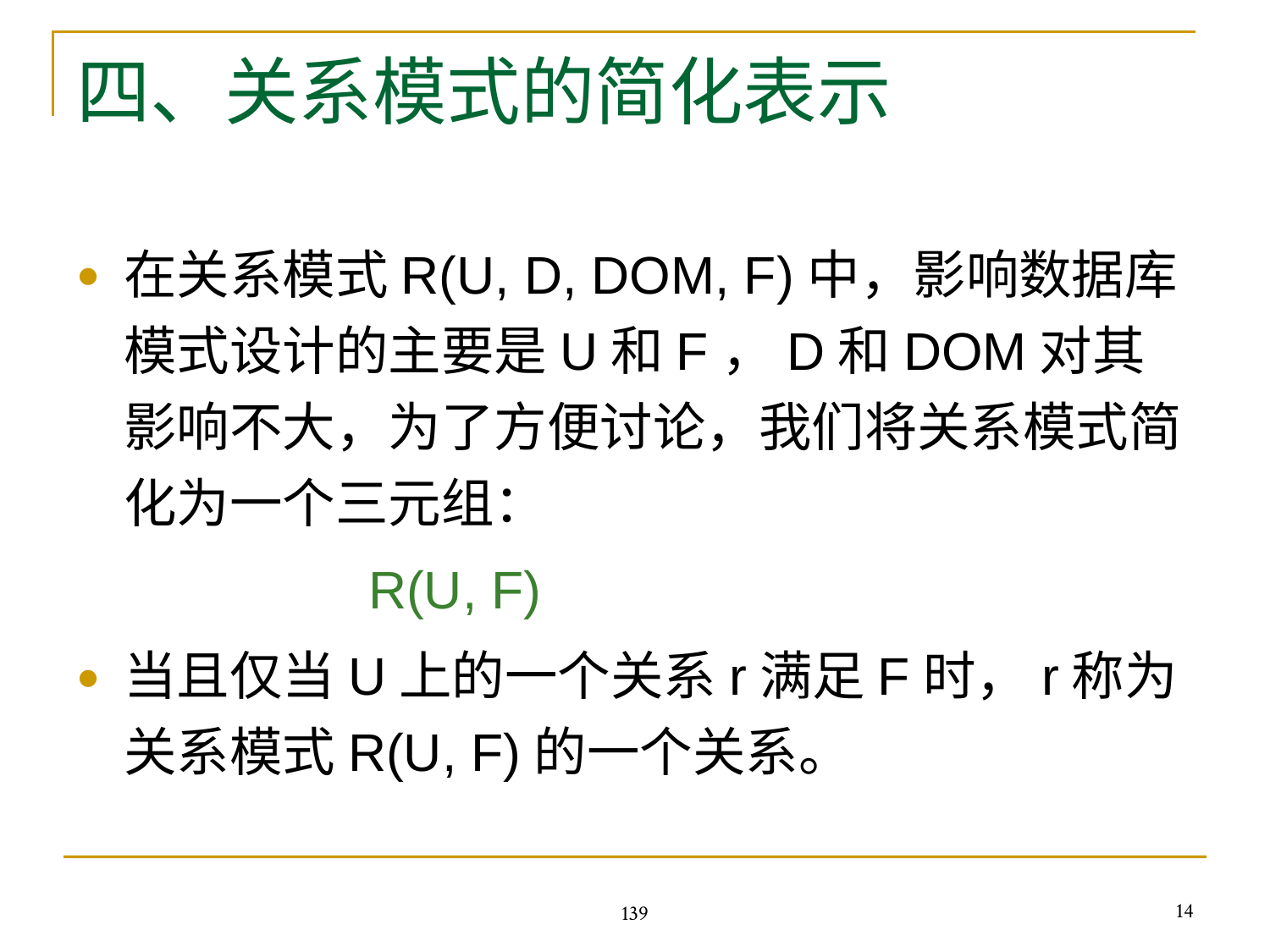

# 四、关系模式的简化表示
在关系模式R(U, D, DOM, F)中，影响数据库模式设计的主要是U和F，D和DOM对其影响不大，为了方便讨论，我们将关系模式简化为一个三元组：
                    R(U, F)
当且仅当U上的一个关系r满足F时，r称为关系模式R(U, F)的一个关系。
14
139